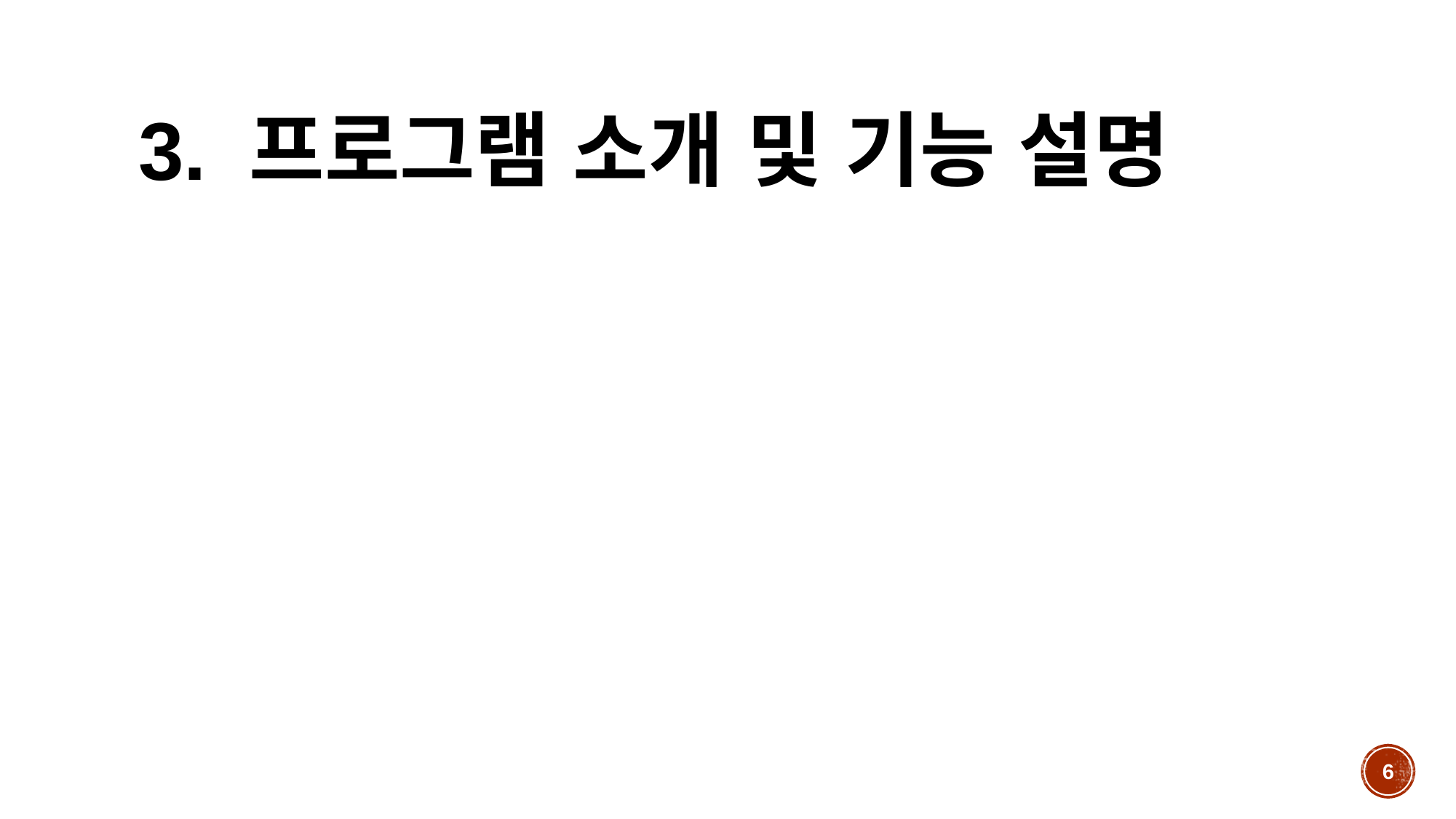

# 3. 프로그램 소개 및 기능 설명

6